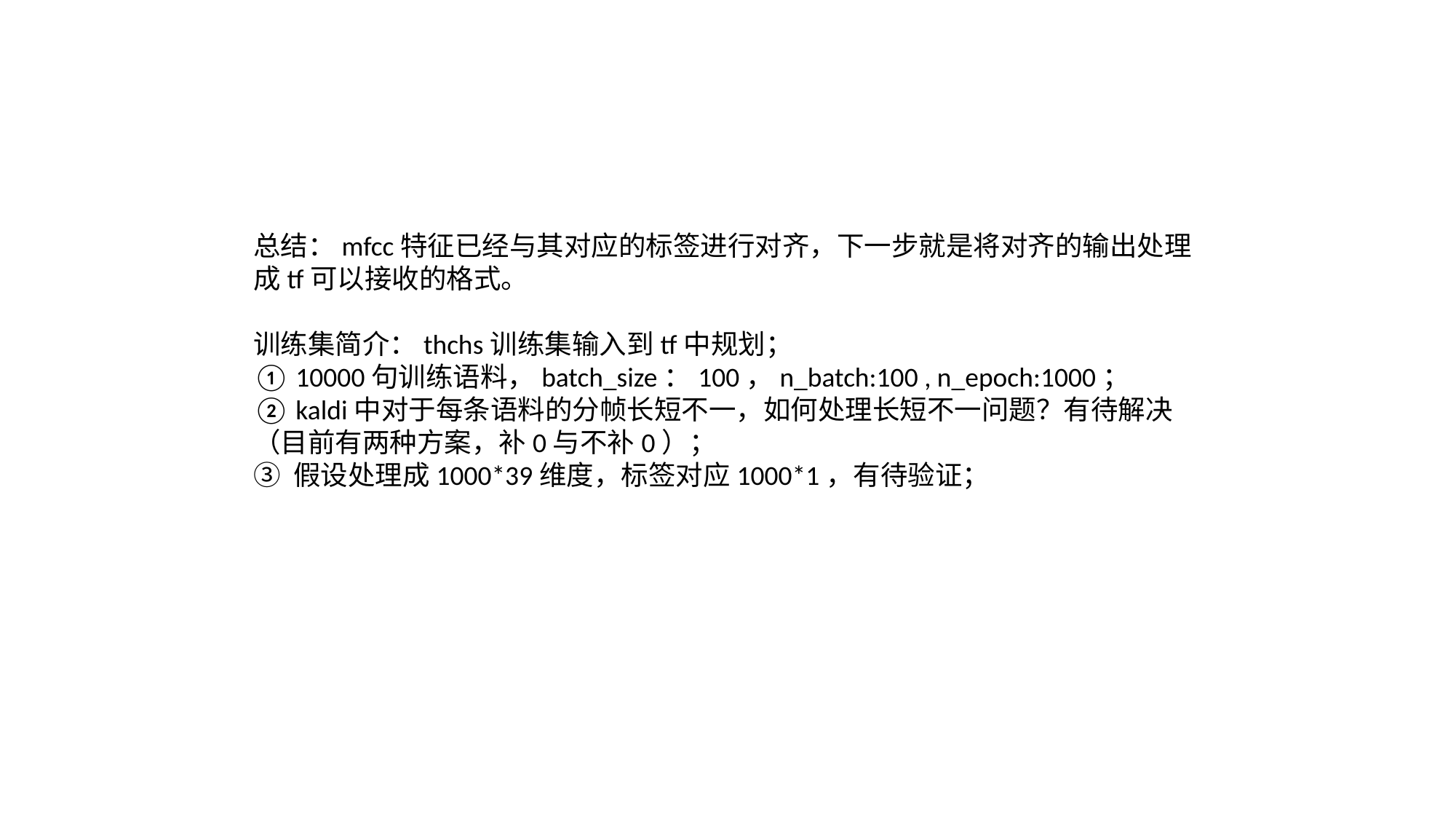

总结：mfcc特征已经与其对应的标签进行对齐，下一步就是将对齐的输出处理成tf可以接收的格式。

训练集简介：thchs训练集输入到tf中规划；
① 10000句训练语料，batch_size：100，n_batch:100 , n_epoch:1000；
② kaldi中对于每条语料的分帧长短不一，如何处理长短不一问题？有待解决（目前有两种方案，补0与不补0）；
③ 假设处理成1000*39维度，标签对应1000*1，有待验证；